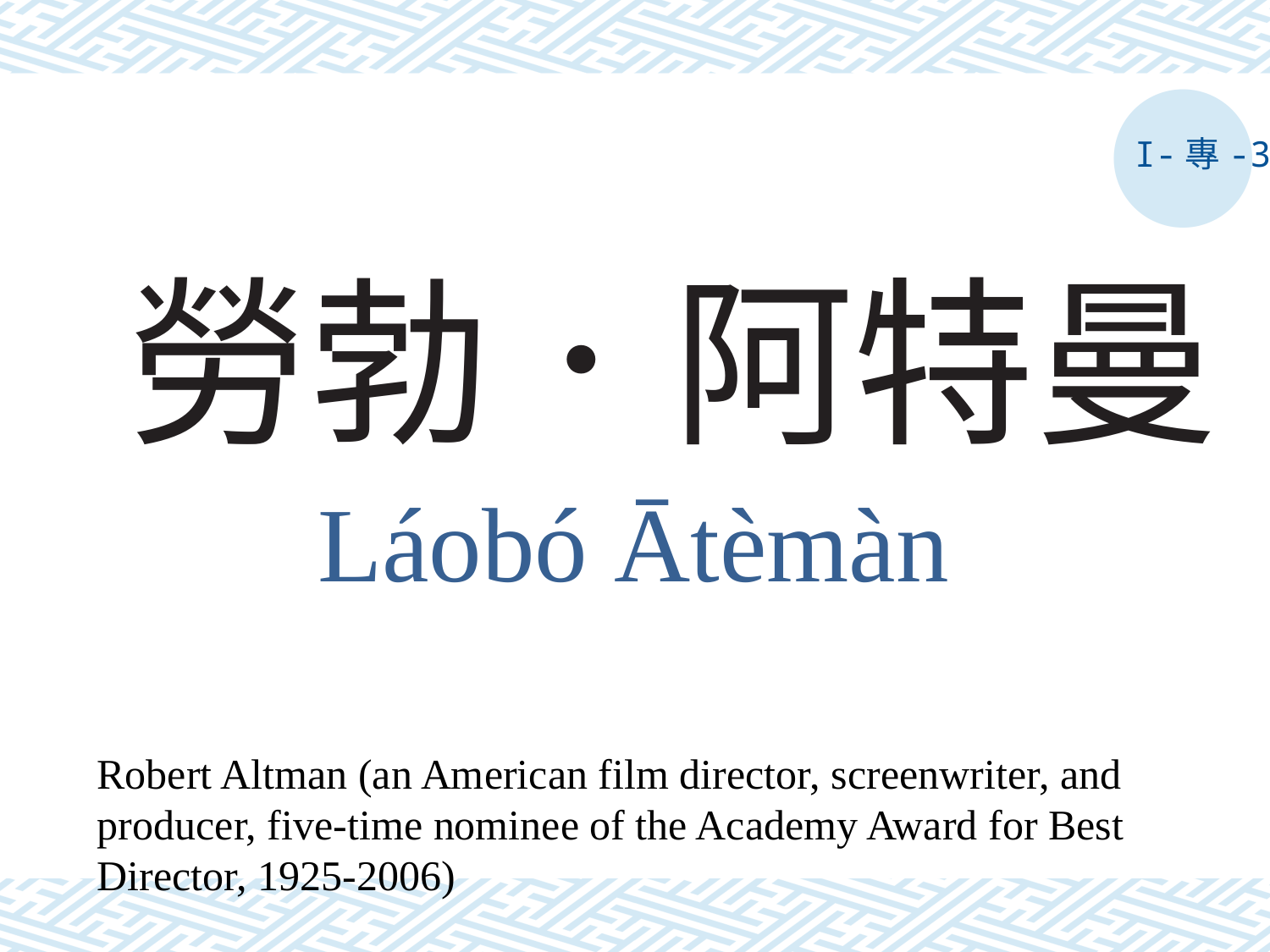

I-專-3

# 勞勃．阿特曼
Láobó ātèmàn
Robert Altman (an American film director, screenwriter, and producer, five-time nominee of the Academy Award for Best Director, 1925-2006)